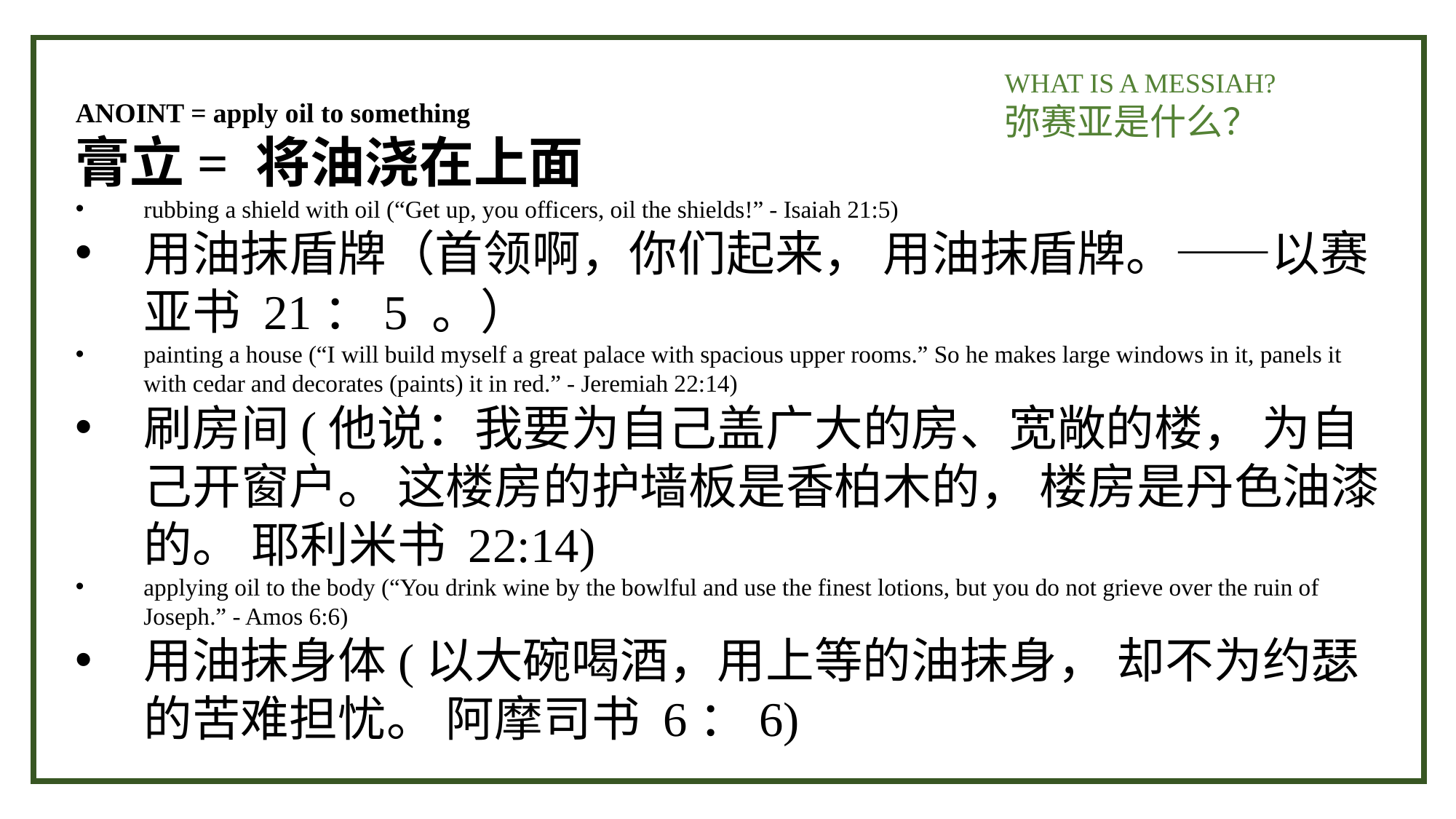

WHAT IS A MESSIAH?
弥赛亚是什么？
ANOINT = apply oil to something
膏立= 将油浇在上面
rubbing a shield with oil (“Get up, you officers, oil the shields!” - Isaiah 21:5)
用油抹盾牌（首领啊，你们起来， 用油抹盾牌。——以赛亚书 21：5 。）
painting a house (“I will build myself a great palace with spacious upper rooms.” So he makes large windows in it, panels it with cedar and decorates (paints) it in red.” - Jeremiah 22:14)
刷房间(他说：我要为自己盖广大的房、宽敞的楼， 为自己开窗户。 这楼房的护墙板是香柏木的， 楼房是丹色油漆的。 耶利米书 22:14)
applying oil to the body (“You drink wine by the bowlful and use the finest lotions, but you do not grieve over the ruin of Joseph.” - Amos 6:6)
用油抹身体(以大碗喝酒，用上等的油抹身， 却不为约瑟的苦难担忧。 阿摩司书 6：6)